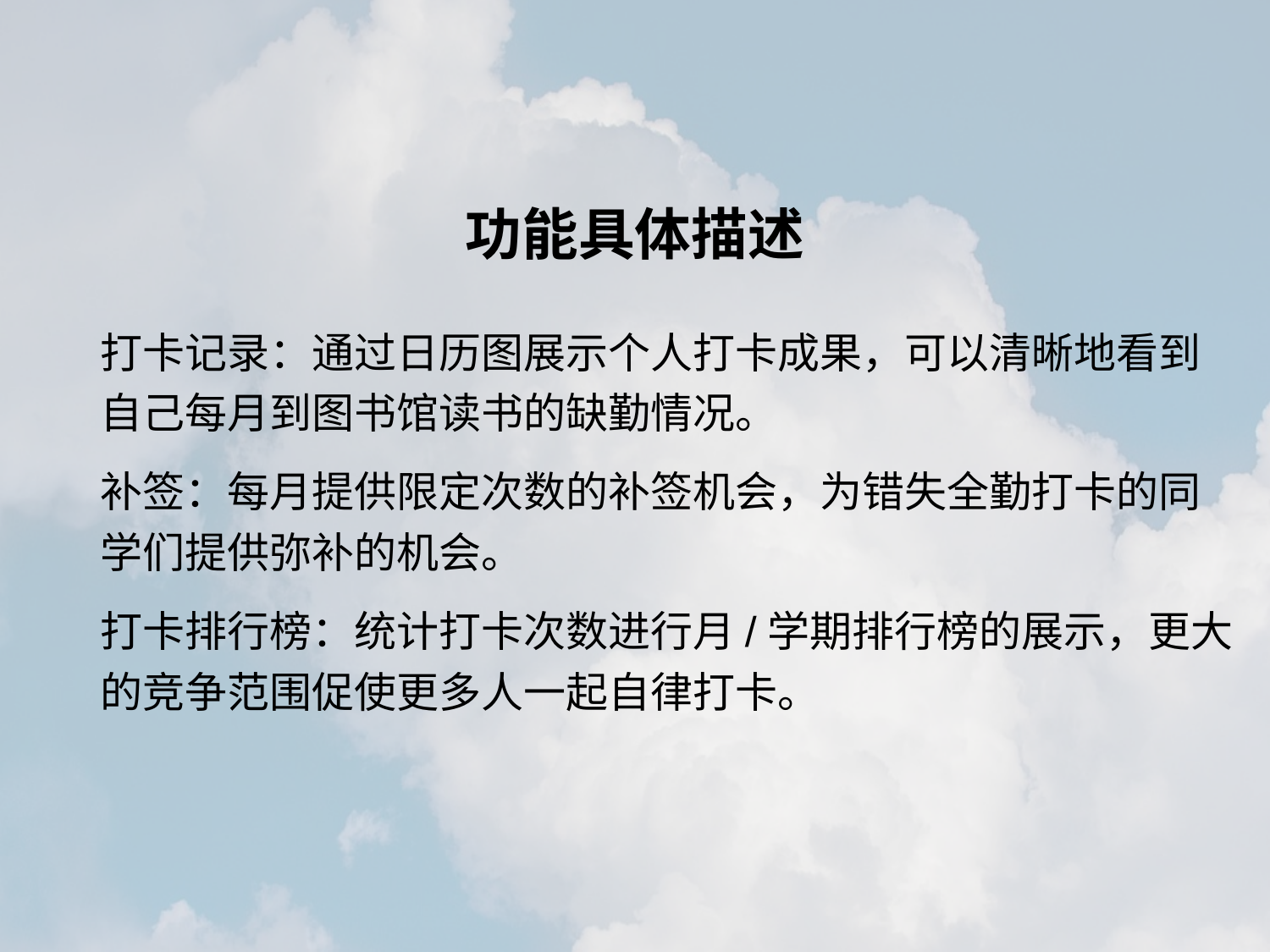

# 功能具体描述
打卡记录：通过日历图展示个人打卡成果，可以清晰地看到自己每月到图书馆读书的缺勤情况。
补签：每月提供限定次数的补签机会，为错失全勤打卡的同学们提供弥补的机会。
打卡排行榜：统计打卡次数进行月/学期排行榜的展示，更大的竞争范围促使更多人一起自律打卡。